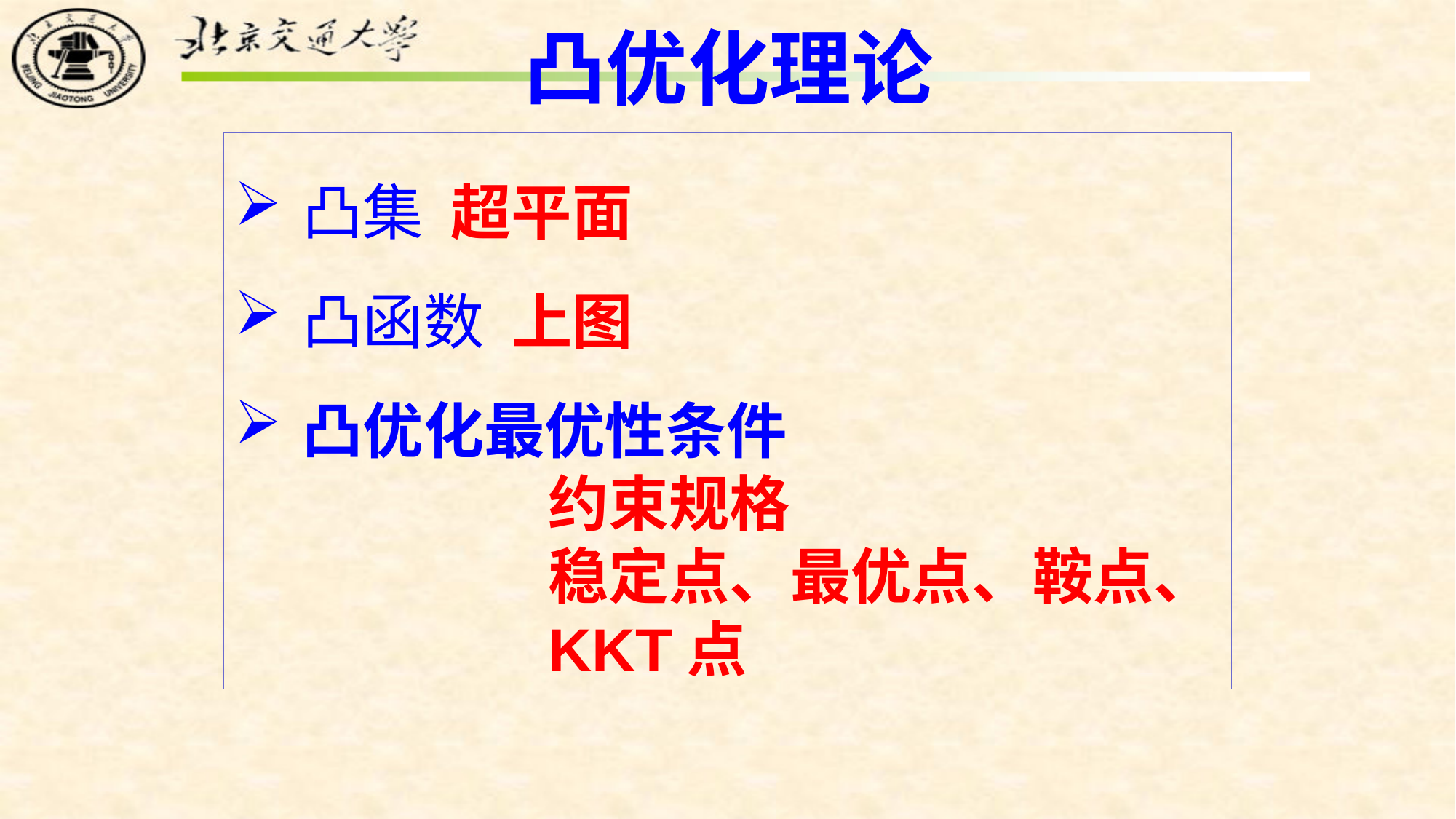

凸优化理论
凸集  超平面
凸函数  上图
凸优化最优性条件
约束规格
稳定点、最优点、鞍点、KKT点